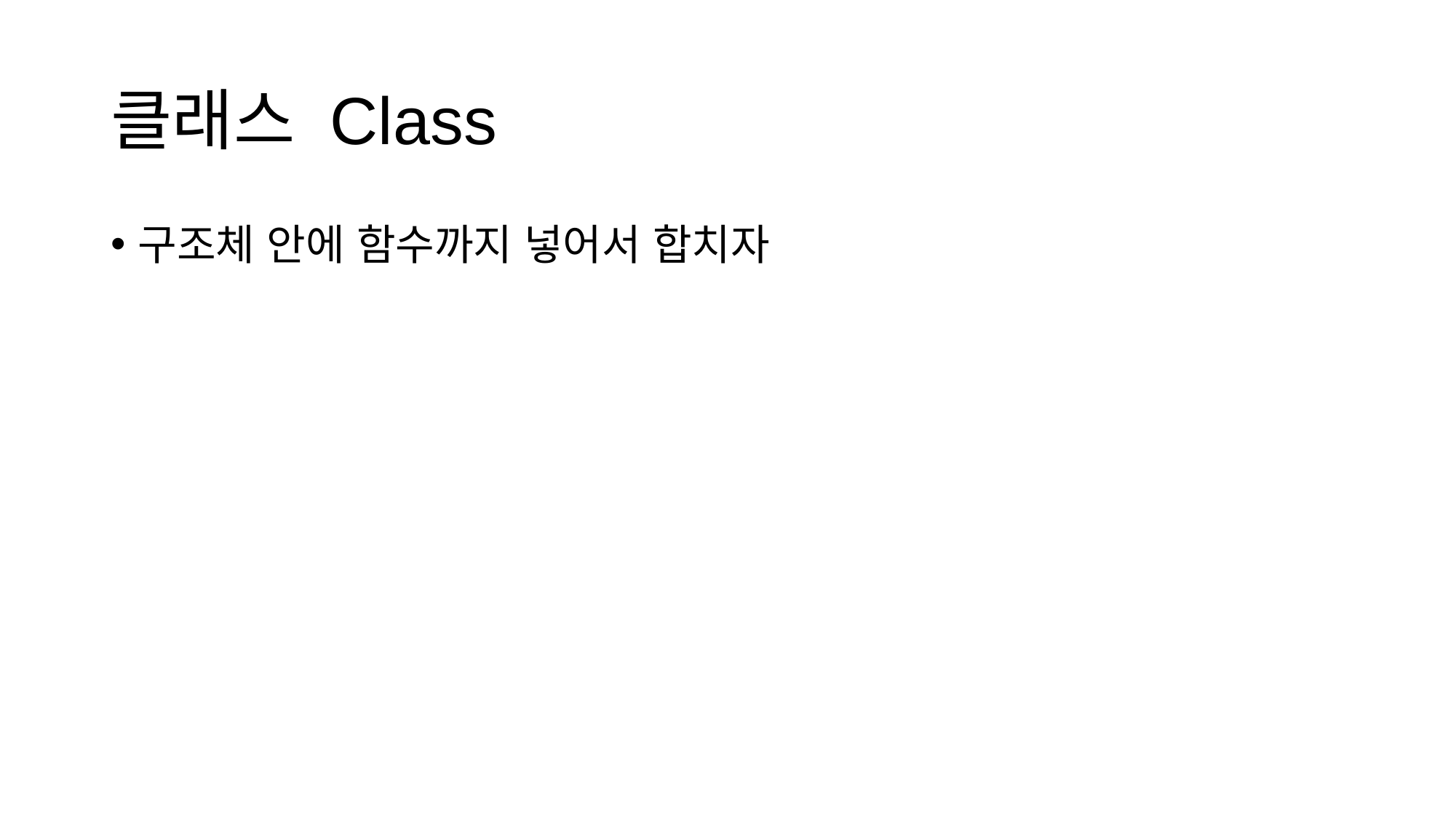

# 클래스 Class
구조체 안에 함수까지 넣어서 합치자